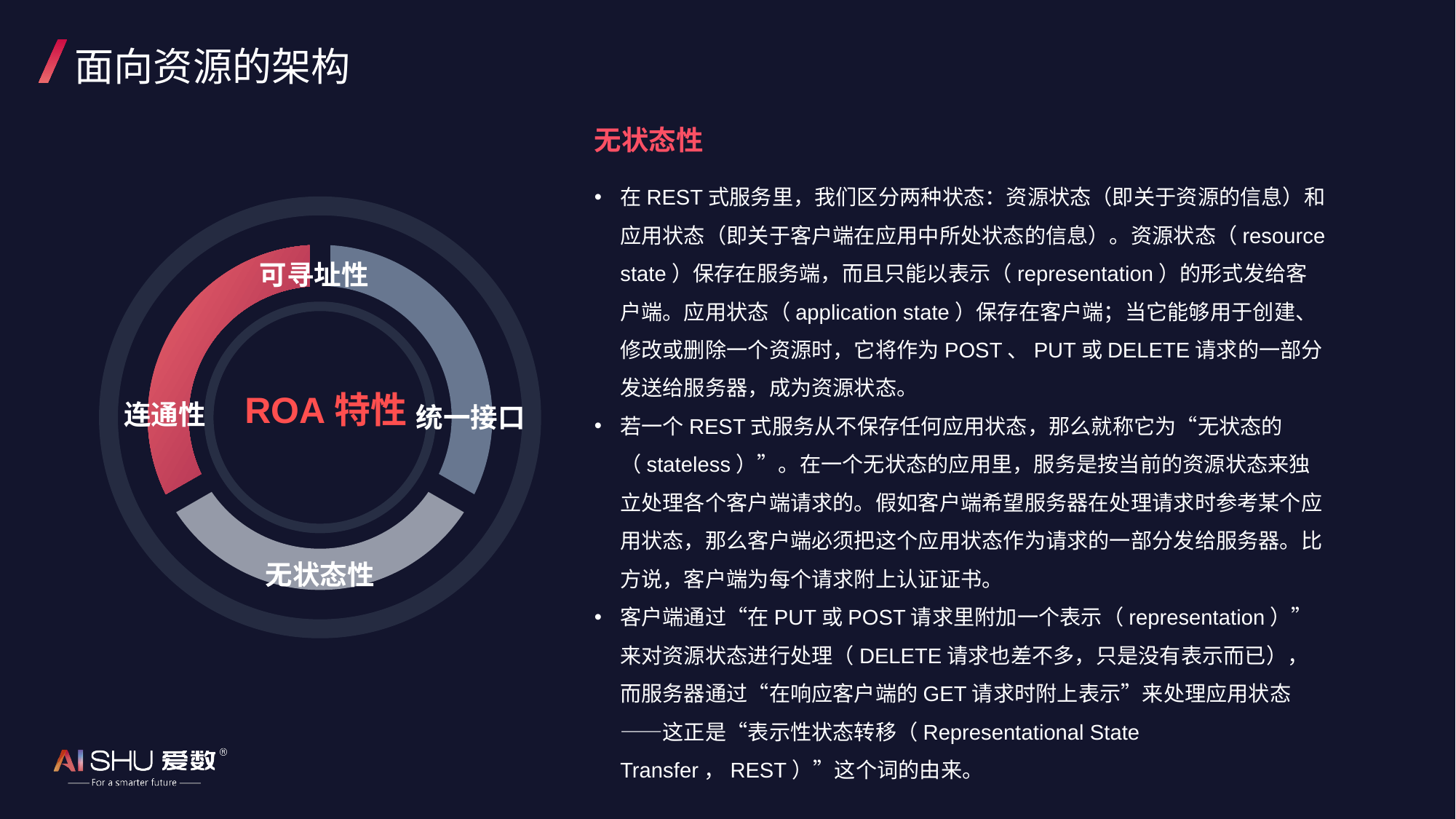

# 面向资源的架构
无状态性
在REST式服务里，我们区分两种状态：资源状态（即关于资源的信息）和应用状态（即关于客户端在应用中所处状态的信息）。资源状态（resource state）保存在服务端，而且只能以表示（representation）的形式发给客户端。应用状态（application state）保存在客户端；当它能够用于创建、修改或删除一个资源时，它将作为POST、PUT或DELETE请求的一部分发送给服务器，成为资源状态。
若一个REST式服务从不保存任何应用状态，那么就称它为“无状态的（stateless）”。在一个无状态的应用里，服务是按当前的资源状态来独立处理各个客户端请求的。假如客户端希望服务器在处理请求时参考某个应用状态，那么客户端必须把这个应用状态作为请求的一部分发给服务器。比方说，客户端为每个请求附上认证证书。
客户端通过“在PUT或POST请求里附加一个表示（representation）”来对资源状态进行处理（DELETE请求也差不多，只是没有表示而已），而服务器通过“在响应客户端的GET请求时附上表示”来处理应用状态——这正是“表示性状态转移（Representational State Transfer，REST）”这个词的由来。

ROA特性
可寻址性
连通性
统一接口
无状态性